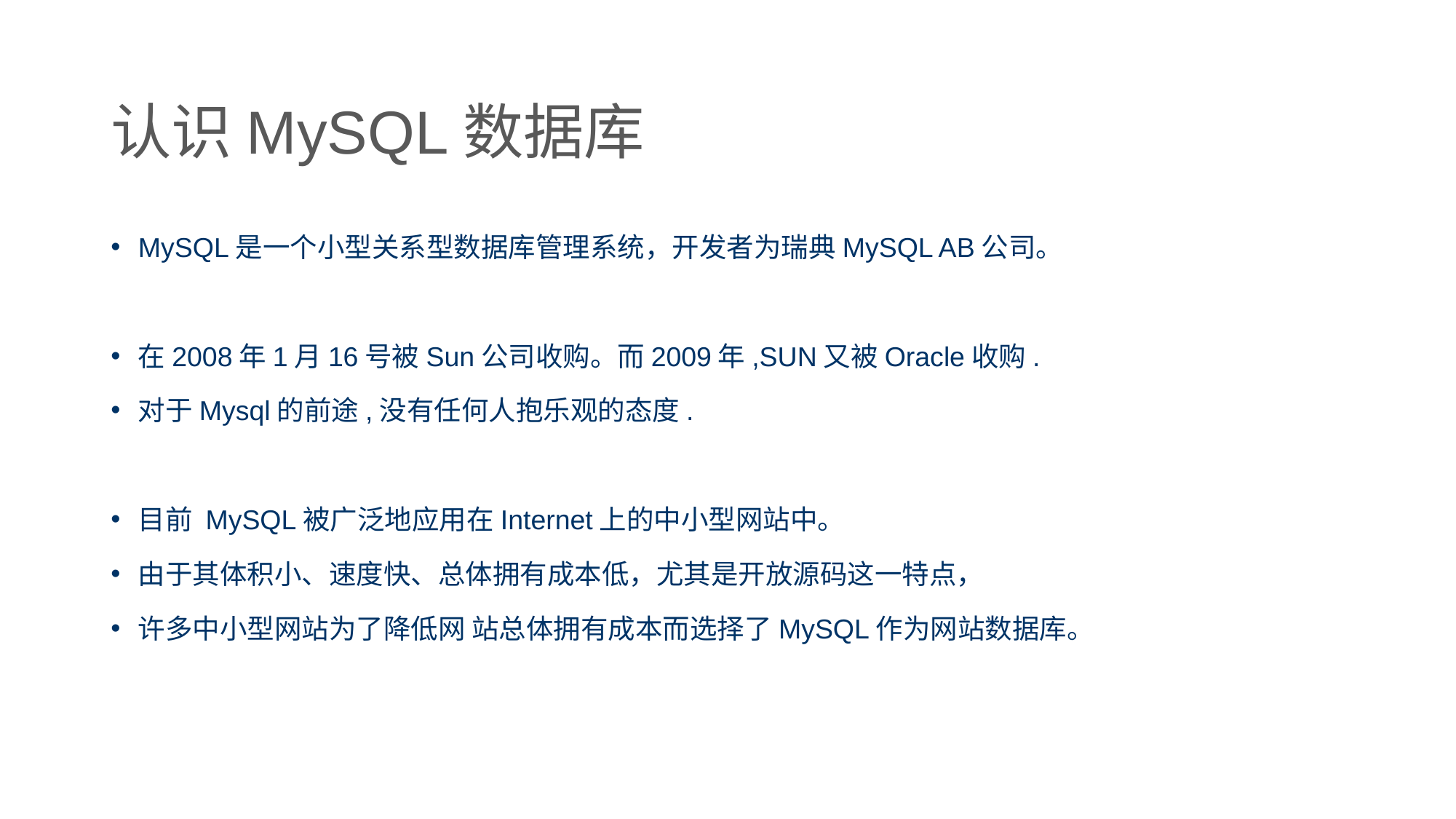

# 认识MySQL数据库
MySQL是一个小型关系型数据库管理系统，开发者为瑞典MySQL AB公司。

在2008年1月16号被Sun公司收购。而2009年,SUN又被Oracle收购.
对于Mysql的前途,没有任何人抱乐观的态度.

目前 MySQL被广泛地应用在Internet上的中小型网站中。
由于其体积小、速度快、总体拥有成本低，尤其是开放源码这一特点，
许多中小型网站为了降低网 站总体拥有成本而选择了MySQL作为网站数据库。